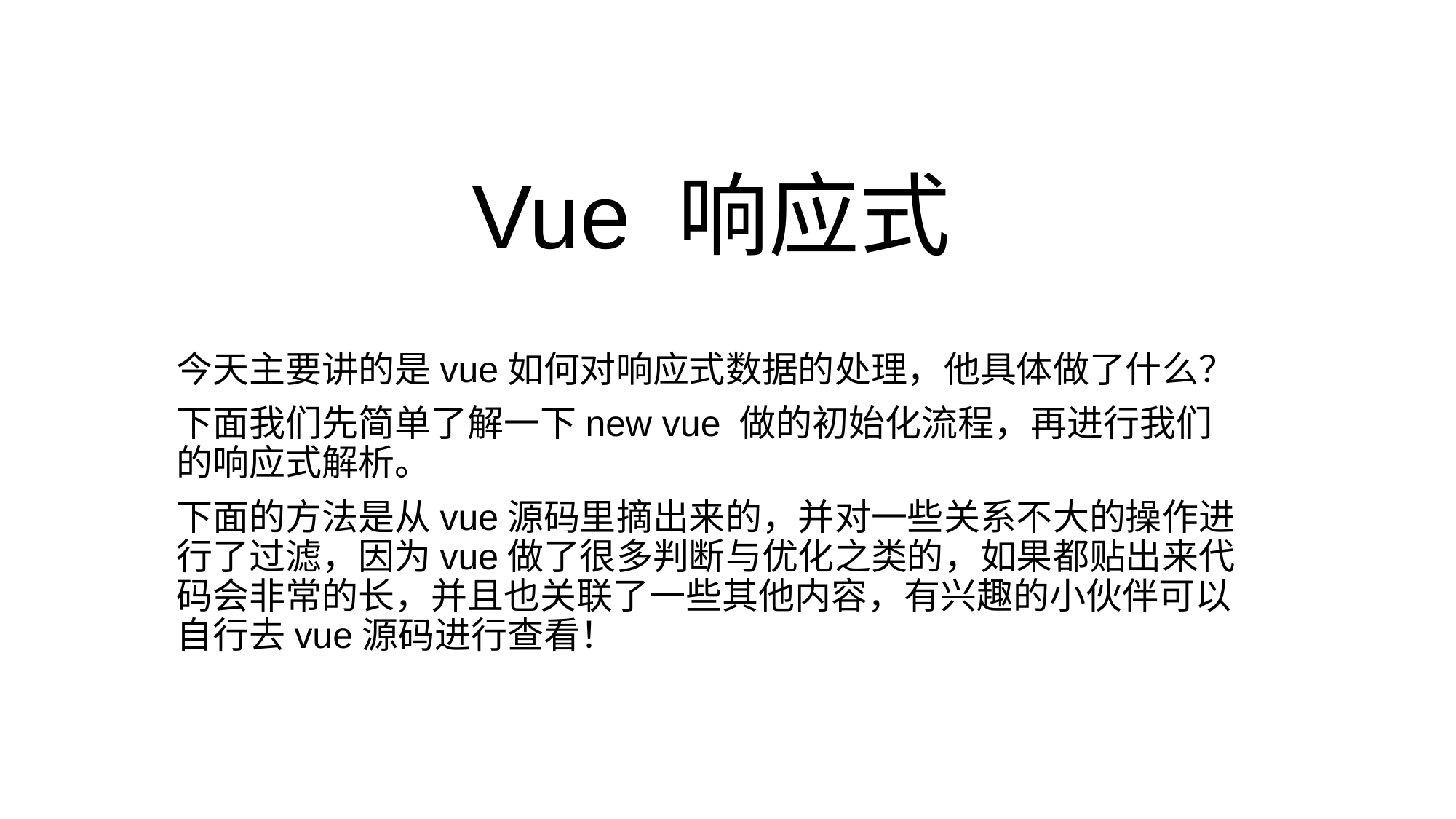

# Vue 响应式
今天主要讲的是vue如何对响应式数据的处理，他具体做了什么？
下面我们先简单了解一下new vue 做的初始化流程，再进行我们的响应式解析。
下面的方法是从vue源码里摘出来的，并对一些关系不大的操作进行了过滤，因为vue做了很多判断与优化之类的，如果都贴出来代码会非常的长，并且也关联了一些其他内容，有兴趣的小伙伴可以自行去vue源码进行查看！